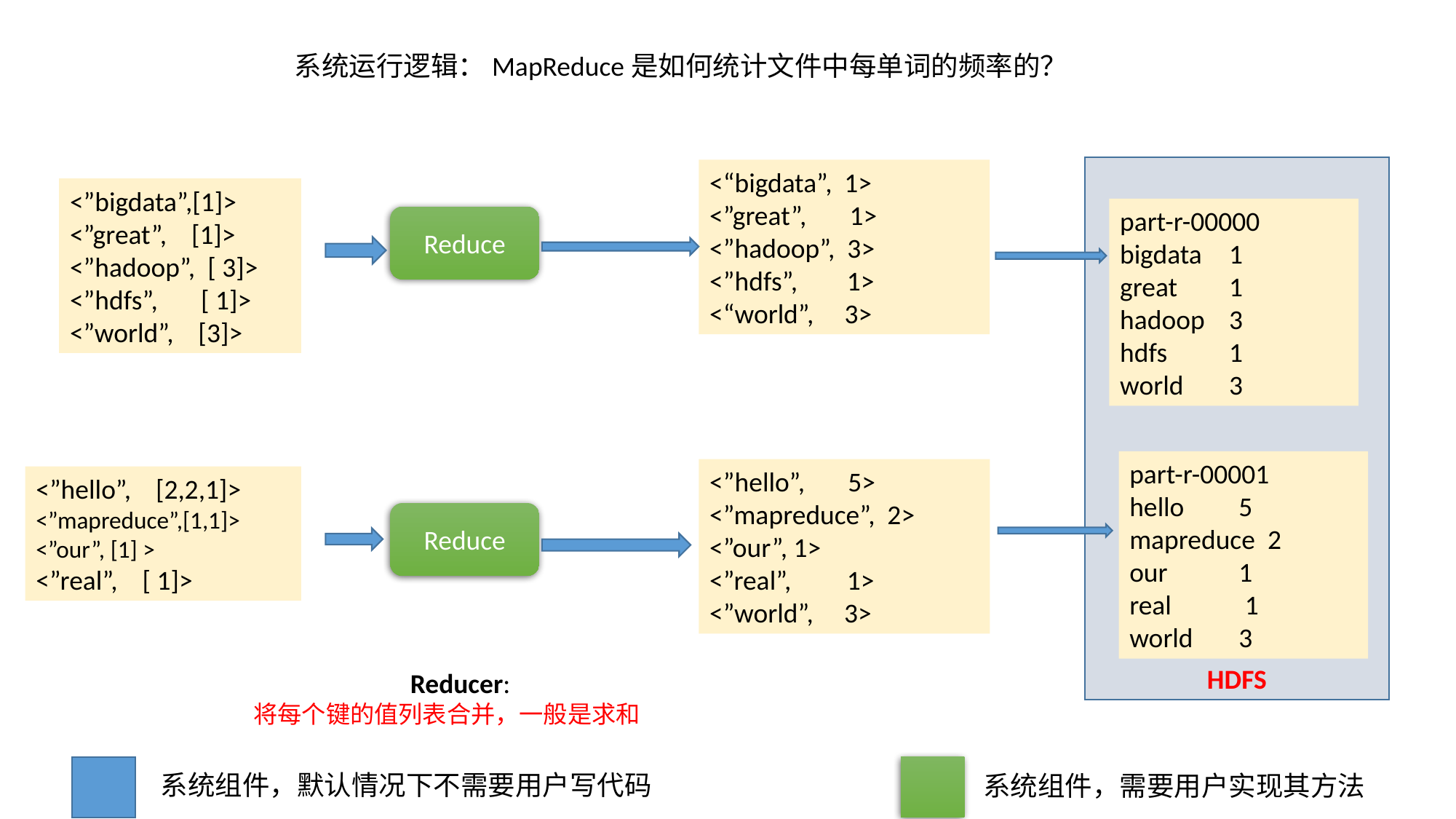

系统运行逻辑：MapReduce是如何统计文件中每单词的频率的？
HDFS
<“bigdata”,  1>
<”great”,       1>
<”hadoop”,  3>
<”hdfs”,        1>
<“world”,     3>
<”bigdata”,[1]>
<”great”,    [1]>
<”hadoop”,  [ 3]>
<”hdfs”,       [ 1]>
<”world”,    [3]>
part-r-00000
bigdata	1
great	1
hadoop 	3
hdfs	1
world	3
Reduce

part-r-00001
hello	5
mapreduce  2
our	1
real 	 1
world 	3
<”hello”,       5>
<”mapreduce”,  2>
<”our”, 1>
<”real”,         1>
<”world”,     3>
<”hello”,    [2,2,1]>
<”mapreduce”,[1,1]>
<”our”, [1] >
<”real”,    [ 1]>
Reduce

 Reducer:
将每个键的值列表合并，一般是求和

系统组件，默认情况下不需要用户写代码
系统组件，需要用户实现其方法